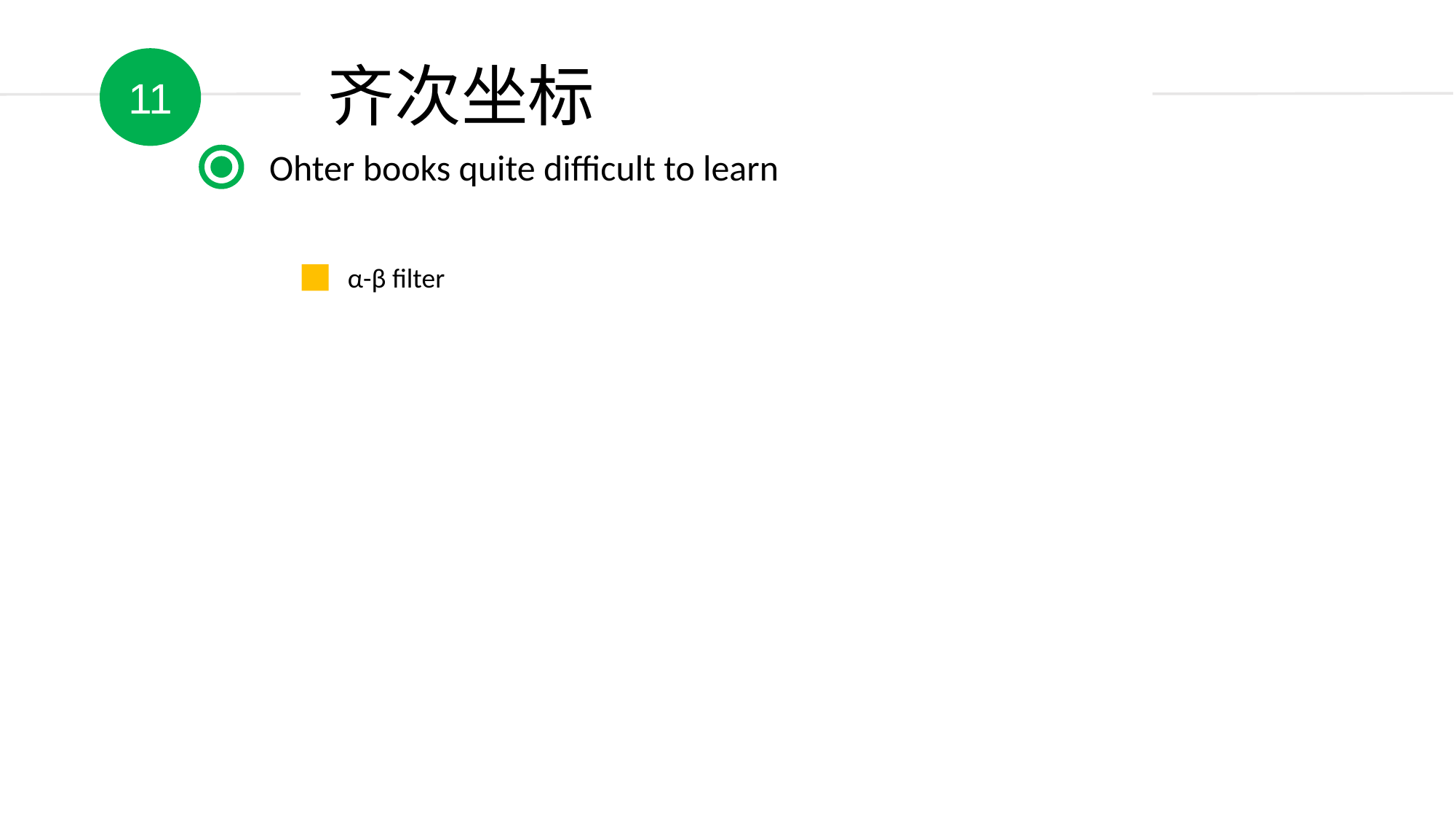

11
齐次坐标
Ohter books quite difficult to learn

α-β filter